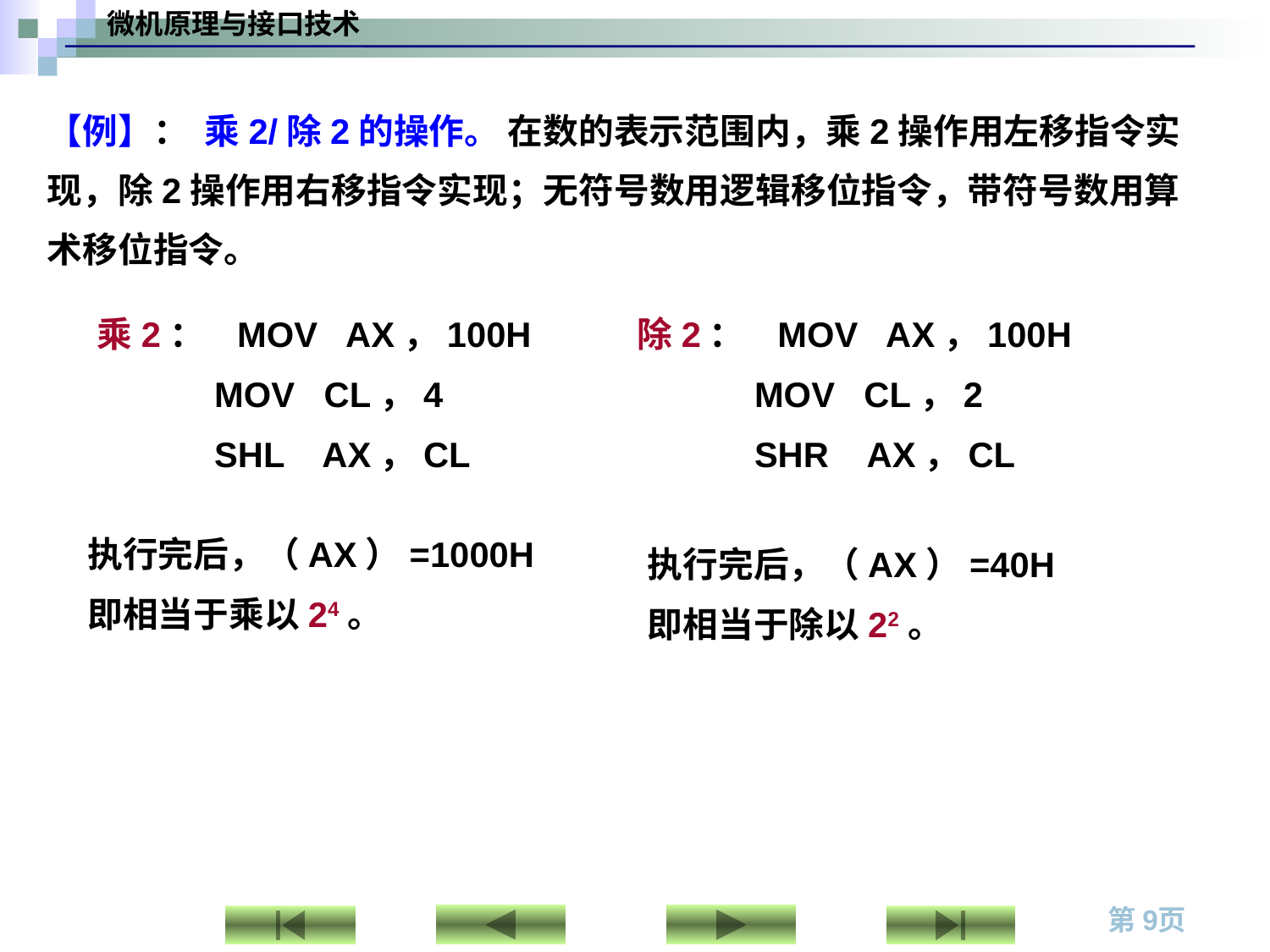

【例】：  乘2/除2的操作。 在数的表示范围内，乘2操作用左移指令实现，除2操作用右移指令实现；无符号数用逻辑移位指令，带符号数用算术移位指令。
乘2：   MOV   AX，100H
            MOV   CL，4
            SHL    AX，CL
除2：   MOV   AX，100H
            MOV   CL，2
            SHR    AX，CL
执行完后，（AX）=1000H
即相当于乘以24。
执行完后，（AX）=40H
即相当于除以22。